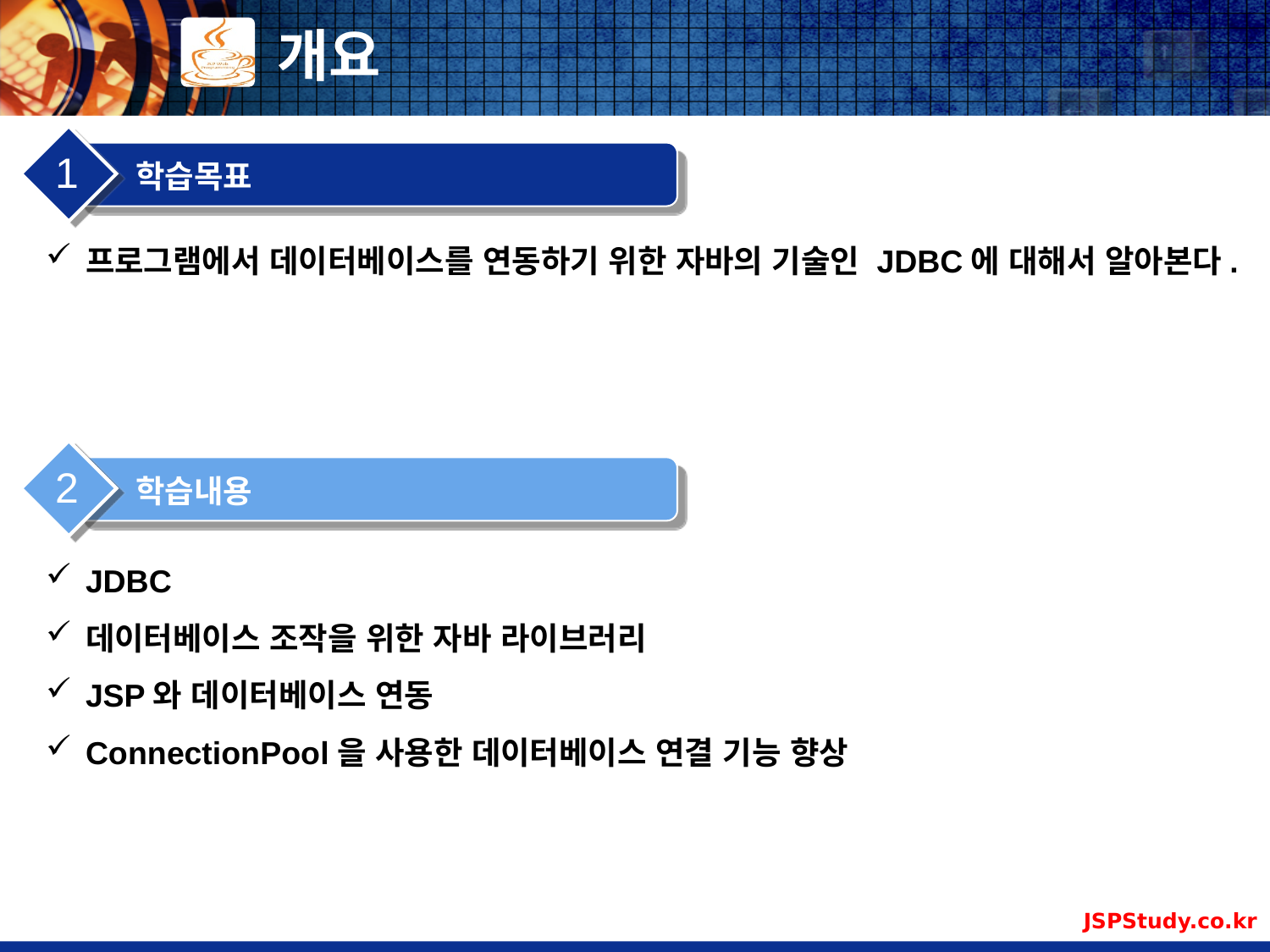

# 개요

1

학습목표
프로그램에서 데이터베이스를 연동하기 위한 자바의 기술인 JDBC에 대해서 알아본다.

2

학습내용
JDBC
데이터베이스 조작을 위한 자바 라이브러리
JSP와 데이터베이스 연동
ConnectionPool을 사용한 데이터베이스 연결 기능 향상

JSPStudy.co.kr